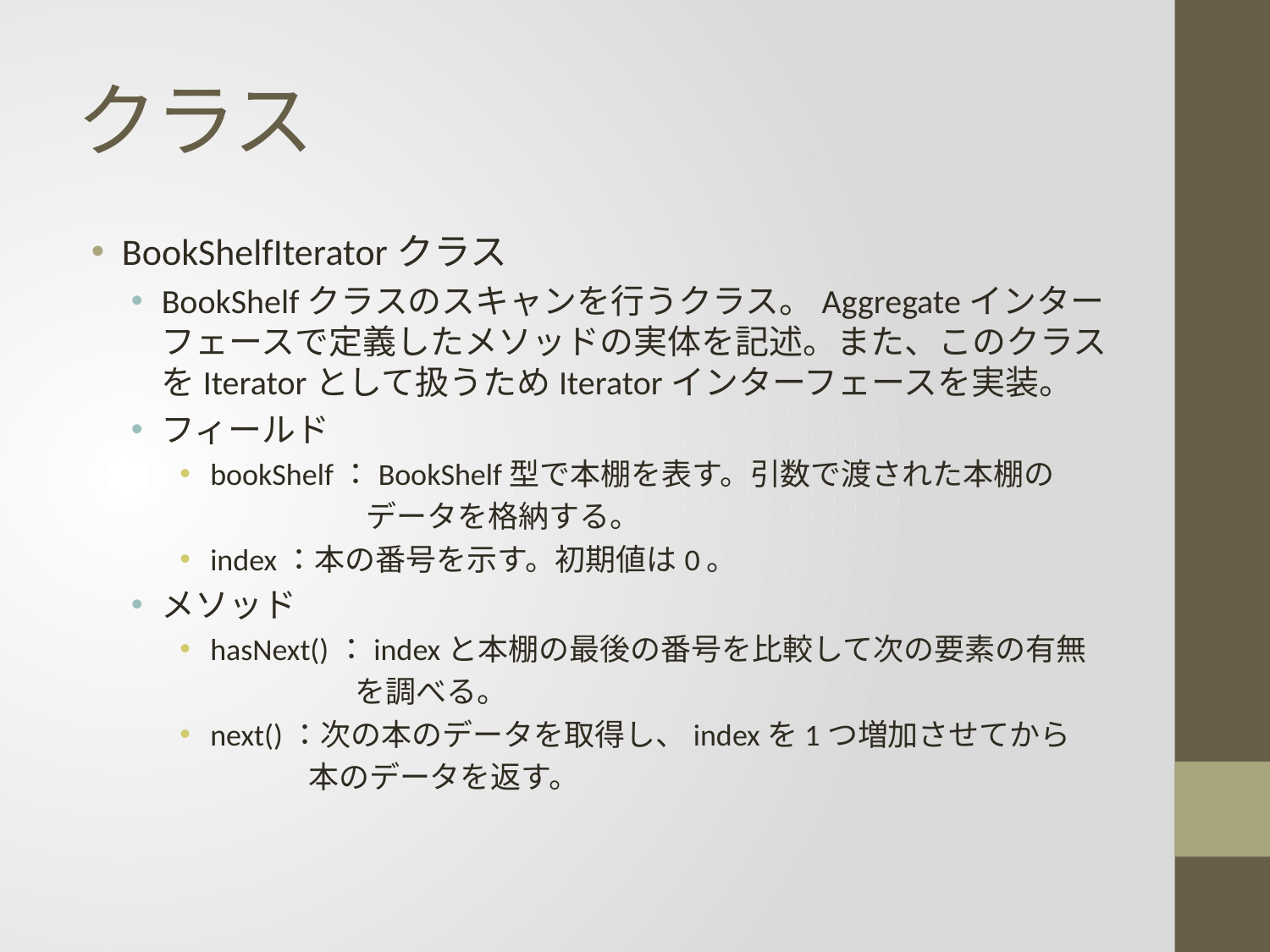

# クラス
BookShelfIteratorクラス
BookShelfクラスのスキャンを行うクラス。Aggregateインターフェースで定義したメソッドの実体を記述。また、このクラスをIteratorとして扱うためIteratorインターフェースを実装。
フィールド
bookShelf：BookShelf型で本棚を表す。引数で渡された本棚の
                      　データを格納する。
index：本の番号を示す。初期値は0。
メソッド
hasNext()：indexと本棚の最後の番号を比較して次の要素の有無
　                 　を調べる。
next()：次の本のデータを取得し、indexを1つ増加させてから
　          　本のデータを返す。